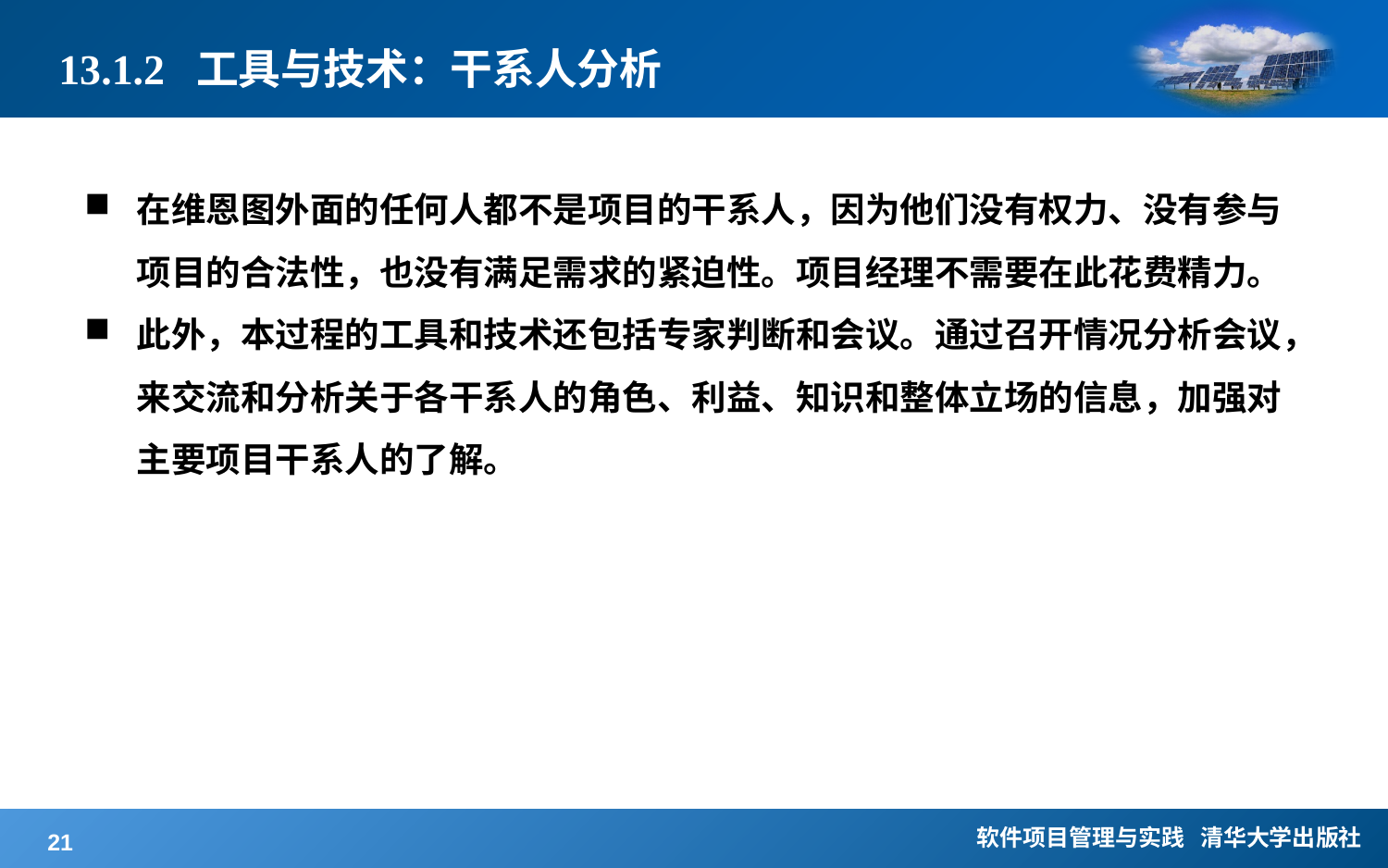

# 13.1.2  工具与技术：干系人分析
在维恩图外面的任何人都不是项目的干系人，因为他们没有权力、没有参与项目的合法性，也没有满足需求的紧迫性。项目经理不需要在此花费精力。
此外，本过程的工具和技术还包括专家判断和会议。通过召开情况分析会议，来交流和分析关于各干系人的角色、利益、知识和整体立场的信息，加强对主要项目干系人的了解。